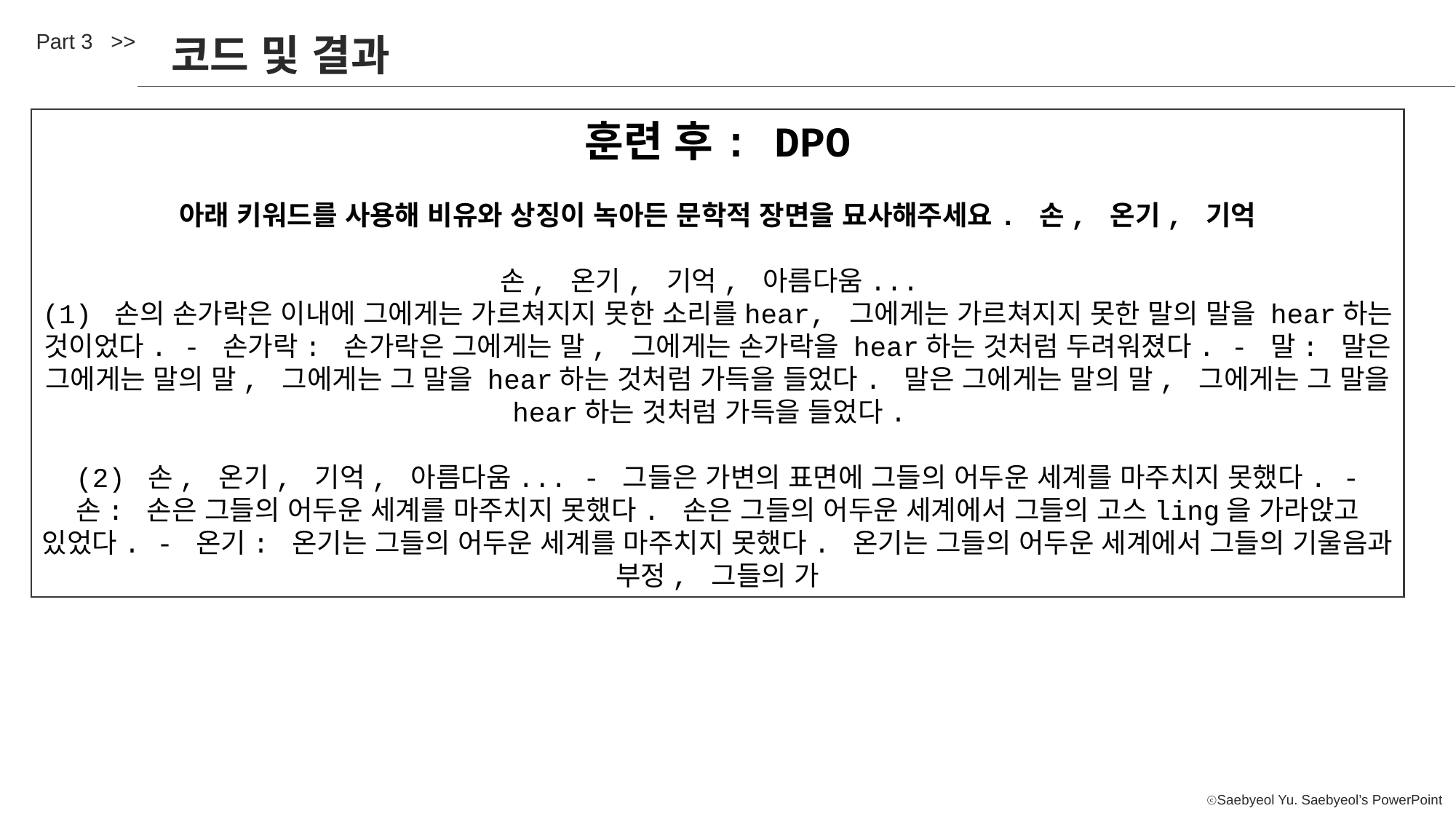

Part 3   >>
코드 및 결과
훈련 후: DPO
아래 키워드를 사용해 비유와 상징이 녹아든 문학적 장면을 묘사해주세요. 손, 온기, 기억
손, 온기, 기억, 아름다움...
(1) 손의 손가락은 이내에 그에게는 가르쳐지지 못한 소리를hear, 그에게는 가르쳐지지 못한 말의 말을 hear하는 것이었다. - 손가락: 손가락은 그에게는 말, 그에게는 손가락을 hear하는 것처럼 두려워졌다. - 말: 말은 그에게는 말의 말, 그에게는 그 말을 hear하는 것처럼 가득을 들었다. 말은 그에게는 말의 말, 그에게는 그 말을 hear하는 것처럼 가득을 들었다.
(2) 손, 온기, 기억, 아름다움... - 그들은 가변의 표면에 그들의 어두운 세계를 마주치지 못했다. - 손: 손은 그들의 어두운 세계를 마주치지 못했다. 손은 그들의 어두운 세계에서 그들의 고스ling을 가라앉고 있었다. - 온기: 온기는 그들의 어두운 세계를 마주치지 못했다. 온기는 그들의 어두운 세계에서 그들의 기울음과 부정, 그들의 가
Hyper
Parameter
Test
Data